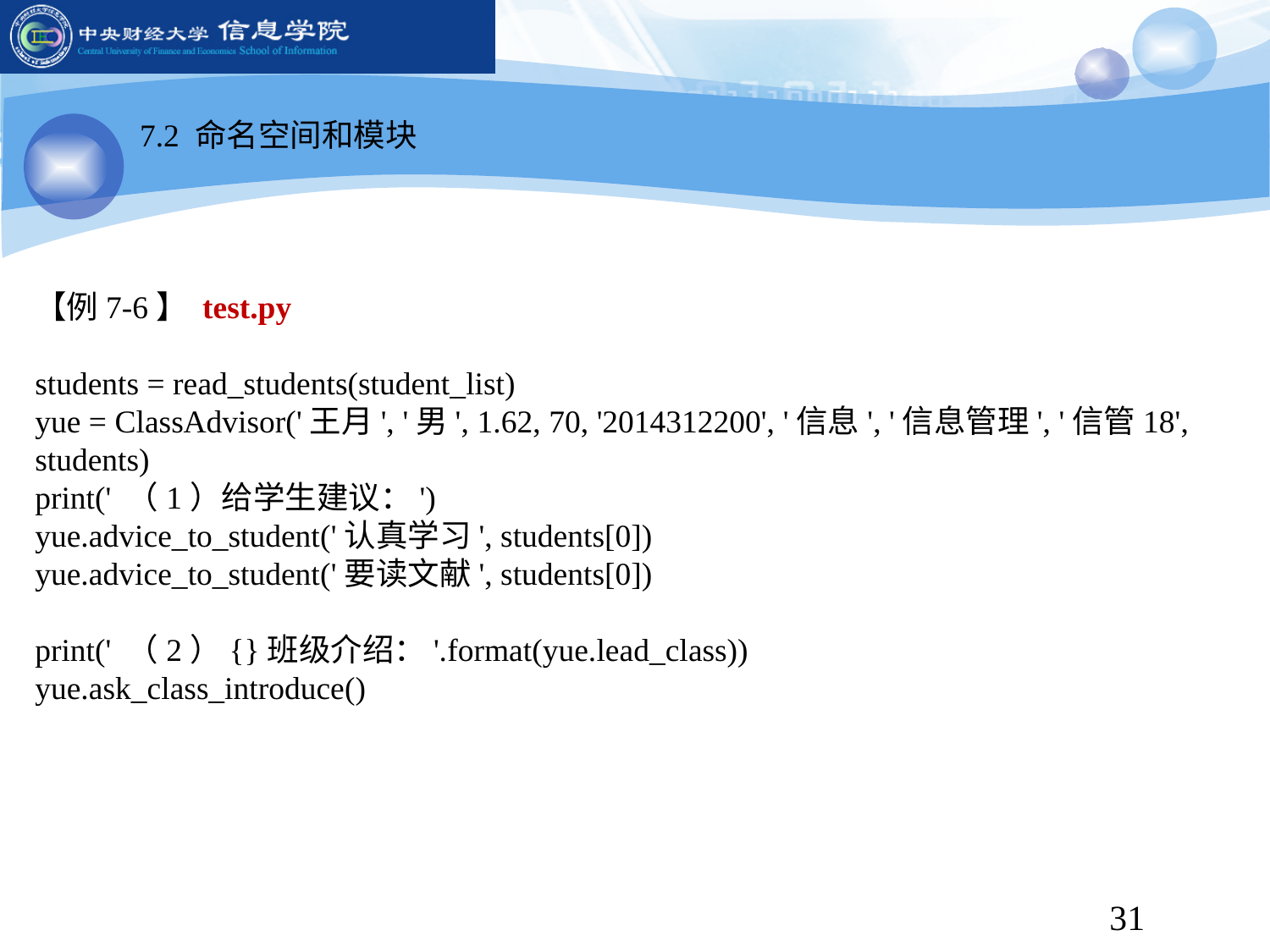

7.2 命名空间和模块

【例7-6】 test.py

students = read_students(student_list)
yue = ClassAdvisor('王月', '男', 1.62, 70, '2014312200', '信息', '信息管理', '信管18', students)
print(' （1）给学生建议：')
yue.advice_to_student('认真学习', students[0])
yue.advice_to_student('要读文献', students[0])

print(' （2）{}班级介绍：'.format(yue.lead_class))
yue.ask_class_introduce()